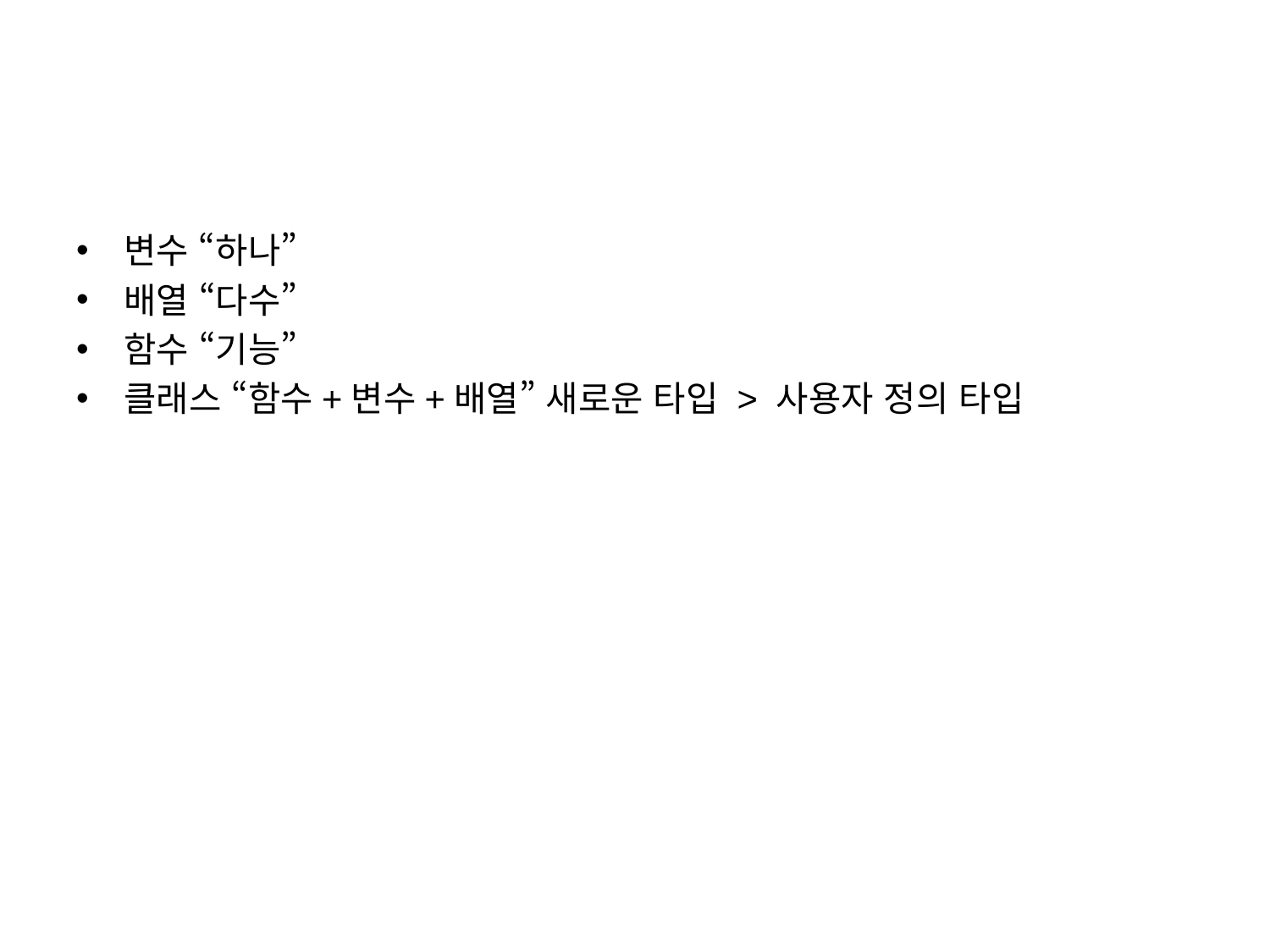

#
변수 “하나”
배열 “다수”
함수 “기능”
클래스 “함수+변수+배열” 새로운 타입 > 사용자 정의 타입